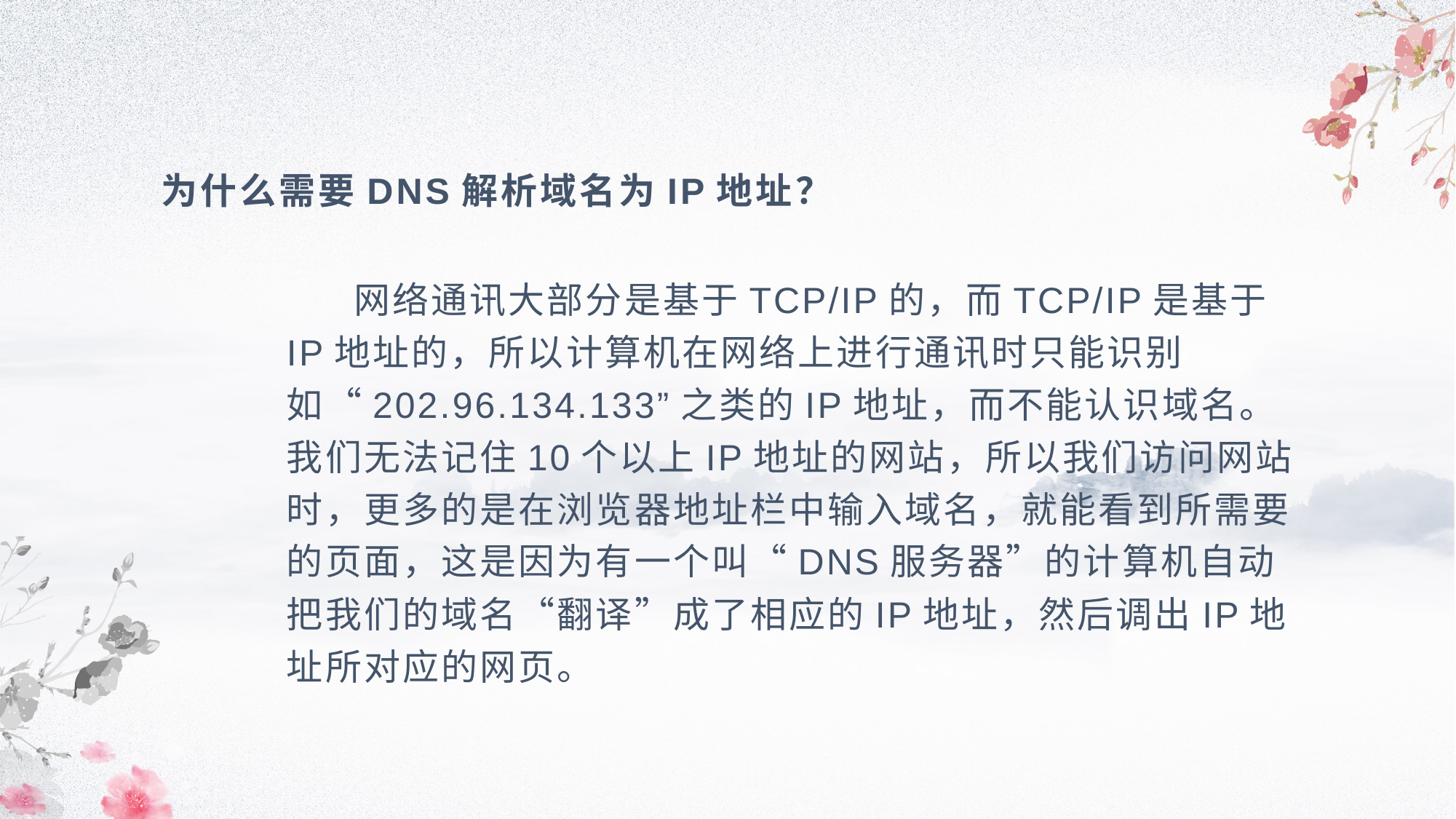

# 为什么需要DNS解析域名为IP地址？
      网络通讯大部分是基于TCP/IP的，而TCP/IP是基于IP地址的，所以计算机在网络上进行通讯时只能识别如“202.96.134.133”之类的IP地址，而不能认识域名。我们无法记住10个以上IP地址的网站，所以我们访问网站时，更多的是在浏览器地址栏中输入域名，就能看到所需要的页面，这是因为有一个叫“DNS服务器”的计算机自动把我们的域名“翻译”成了相应的IP地址，然后调出IP地址所对应的网页。